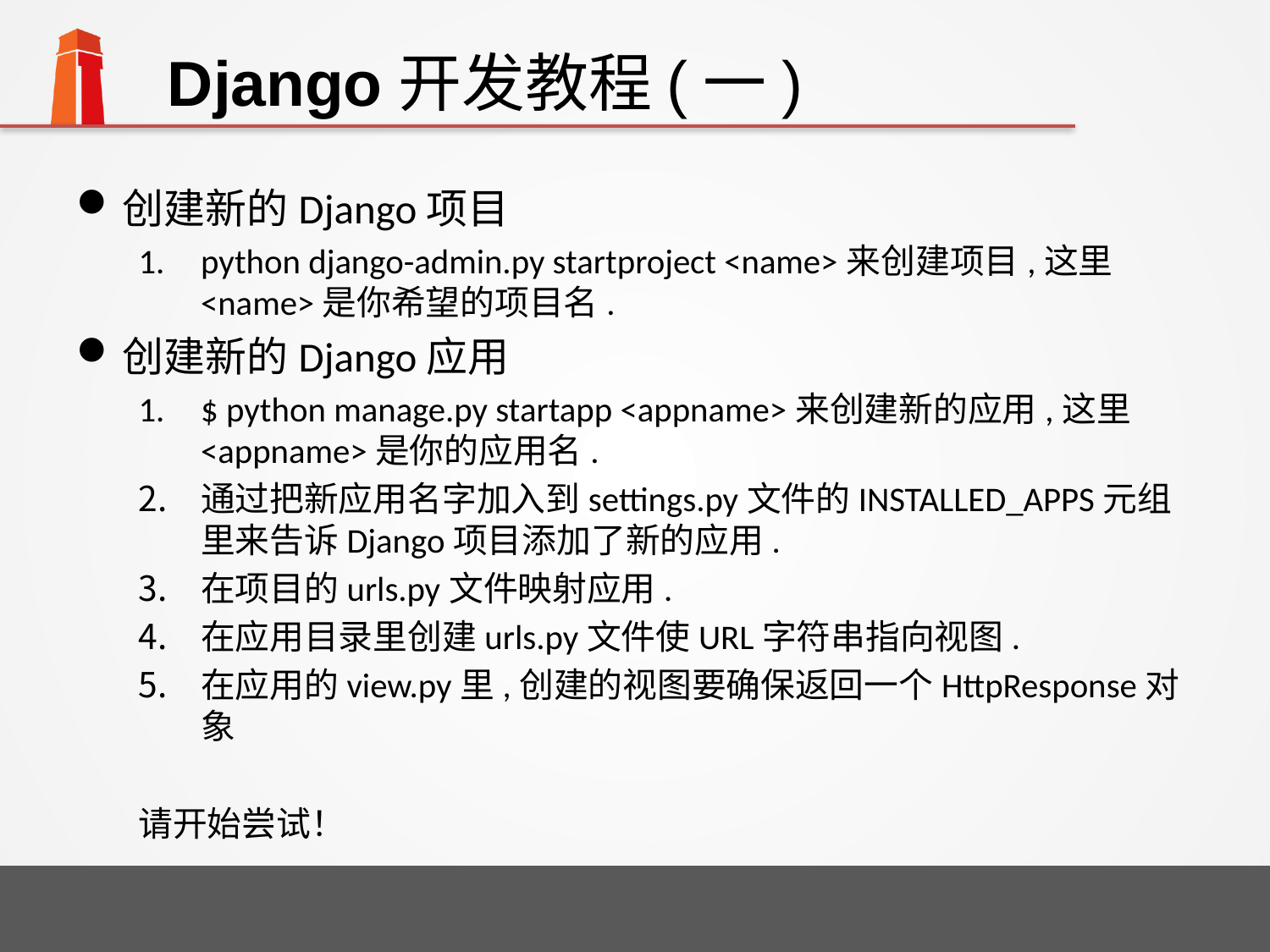

# Django开发教程(一)
创建新的Django项目
python django-admin.py startproject <name>来创建项目,这里<name>是你希望的项目名.
创建新的Django应用
$ python manage.py startapp <appname>来创建新的应用,这里<appname>是你的应用名.
通过把新应用名字加入到settings.py文件的INSTALLED_APPS元组里来告诉Django项目添加了新的应用.
在项目的urls.py文件映射应用.
在应用目录里创建urls.py文件使URL字符串指向视图.
在应用的view.py里,创建的视图要确保返回一个HttpResponse对象

请开始尝试！